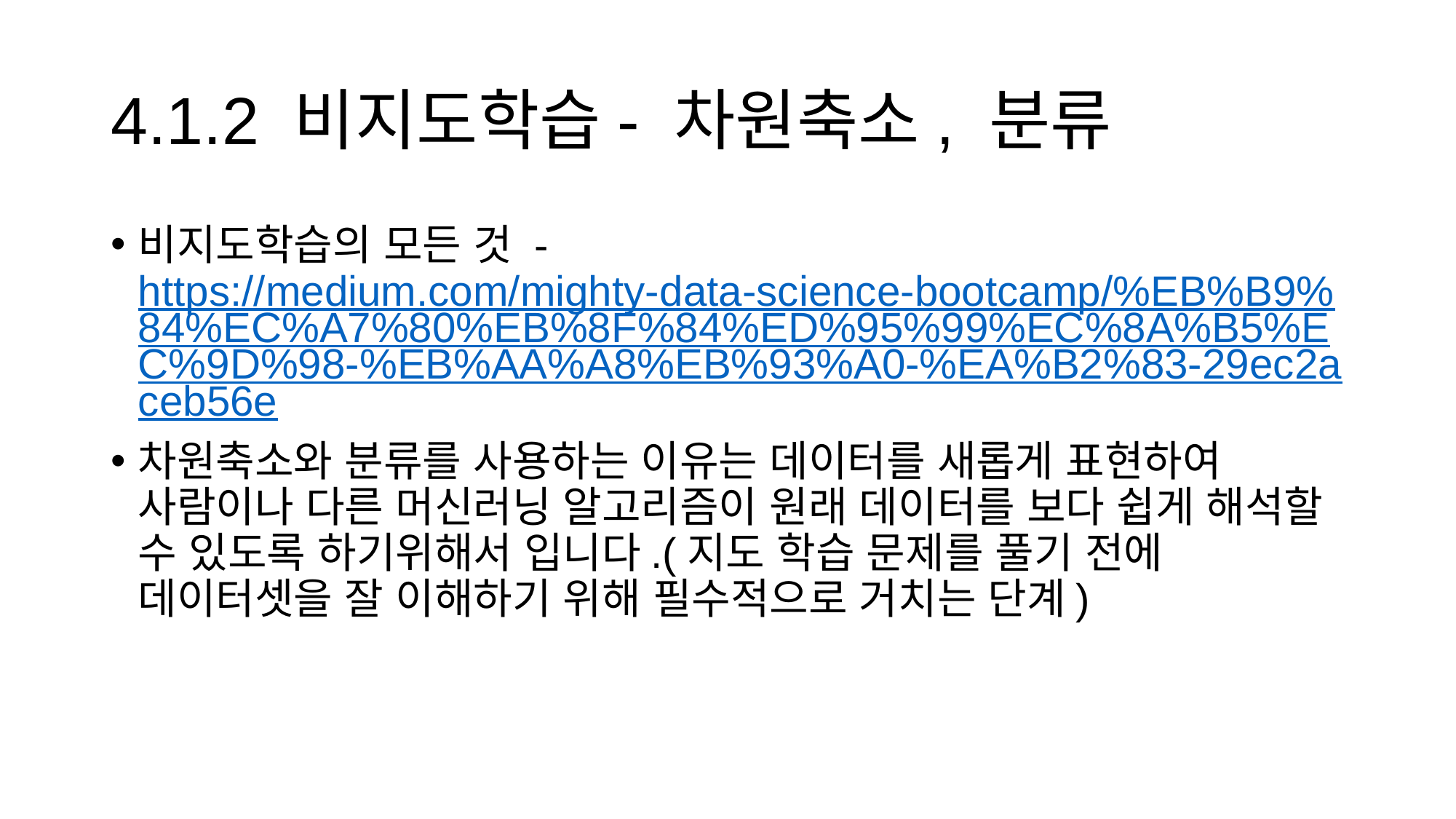

# 4.1.2 비지도학습- 차원축소, 분류
비지도학습의 모든 것 - https://medium.com/mighty-data-science-bootcamp/%EB%B9%84%EC%A7%80%EB%8F%84%ED%95%99%EC%8A%B5%EC%9D%98-%EB%AA%A8%EB%93%A0-%EA%B2%83-29ec2aceb56e
차원축소와 분류를 사용하는 이유는 데이터를 새롭게 표현하여 사람이나 다른 머신러닝 알고리즘이 원래 데이터를 보다 쉽게 해석할 수 있도록 하기위해서 입니다.(지도 학습 문제를 풀기 전에 데이터셋을 잘 이해하기 위해 필수적으로 거치는 단계)